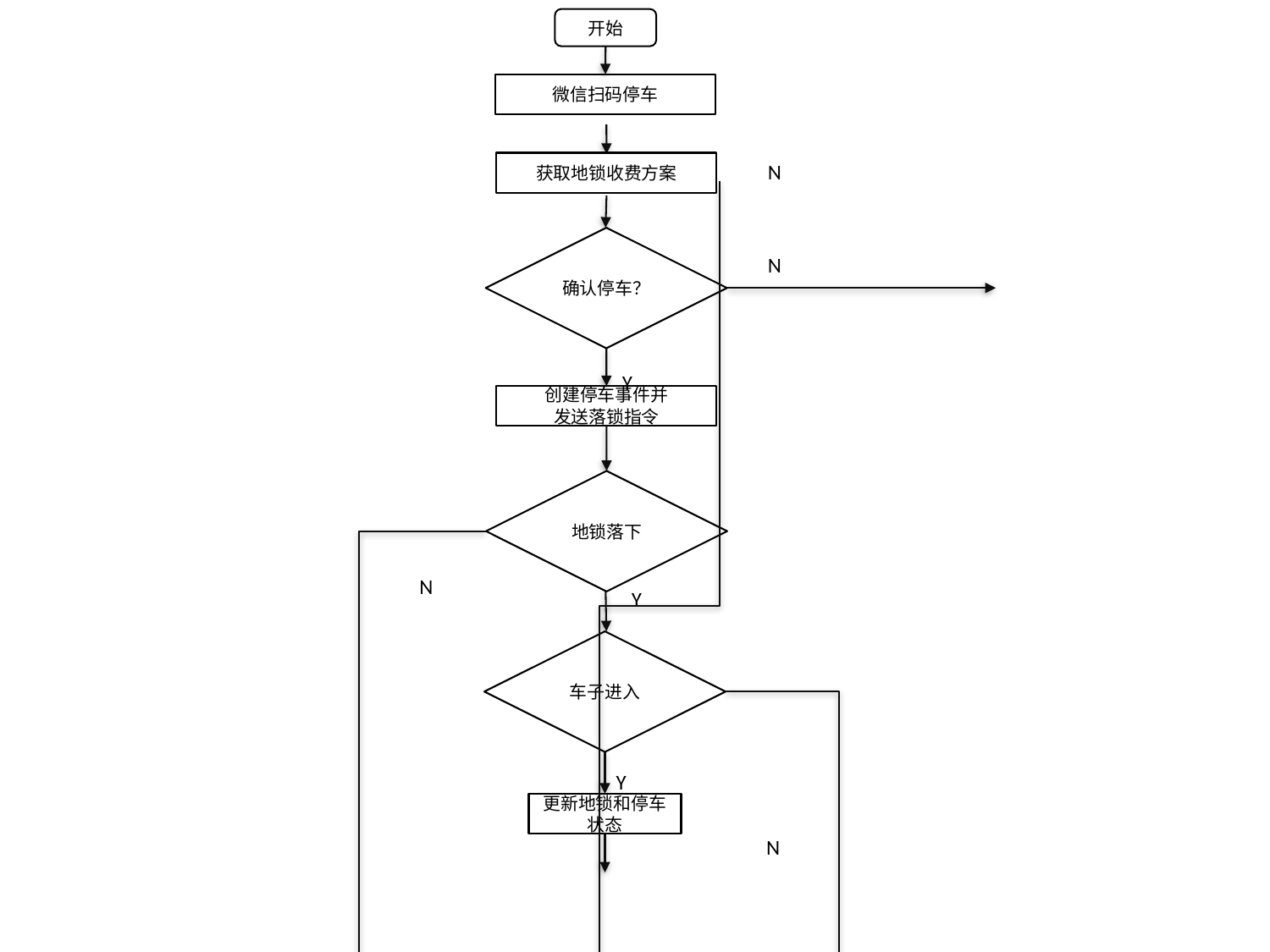

开始
微信扫码停车
N
确认停车？
N

Y
创建停车事件并
发送落锁指令
地锁落下
N
Y
车子进入
Y
更新地锁和停车状态
N
取消提现申请
拒绝提现申请
结束
获取地锁收费方案